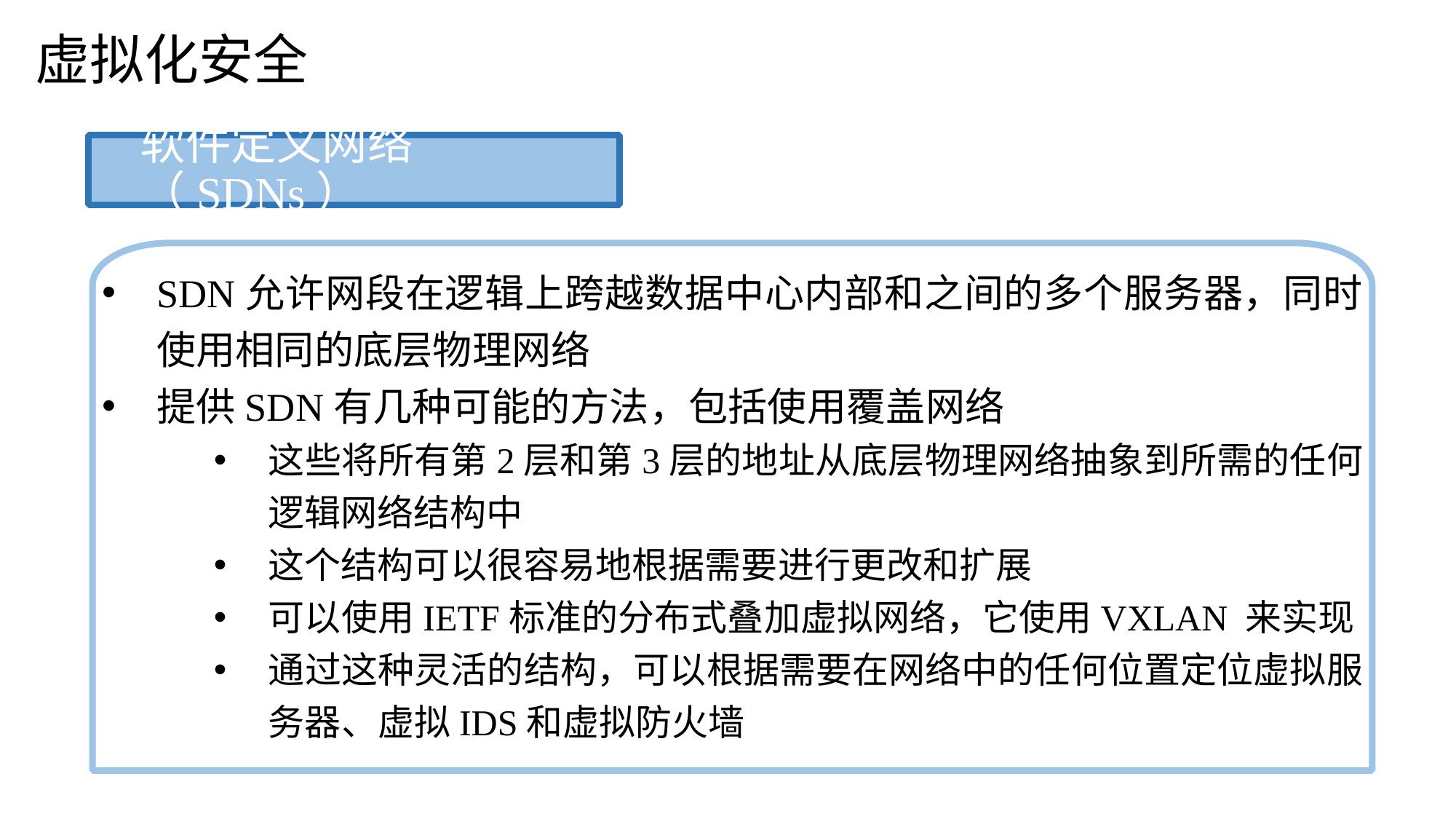

虚拟化安全

软件定义网络（SDNs）
SDN允许网段在逻辑上跨越数据中心内部和之间的多个服务器，同时使用相同的底层物理网络
提供SDN有几种可能的方法，包括使用覆盖网络
这些将所有第2层和第3层的地址从底层物理网络抽象到所需的任何逻辑网络结构中
这个结构可以很容易地根据需要进行更改和扩展
可以使用IETF标准的分布式叠加虚拟网络，它使用VXLAN 来实现
通过这种灵活的结构，可以根据需要在网络中的任何位置定位虚拟服务器、虚拟IDS和虚拟防火墙